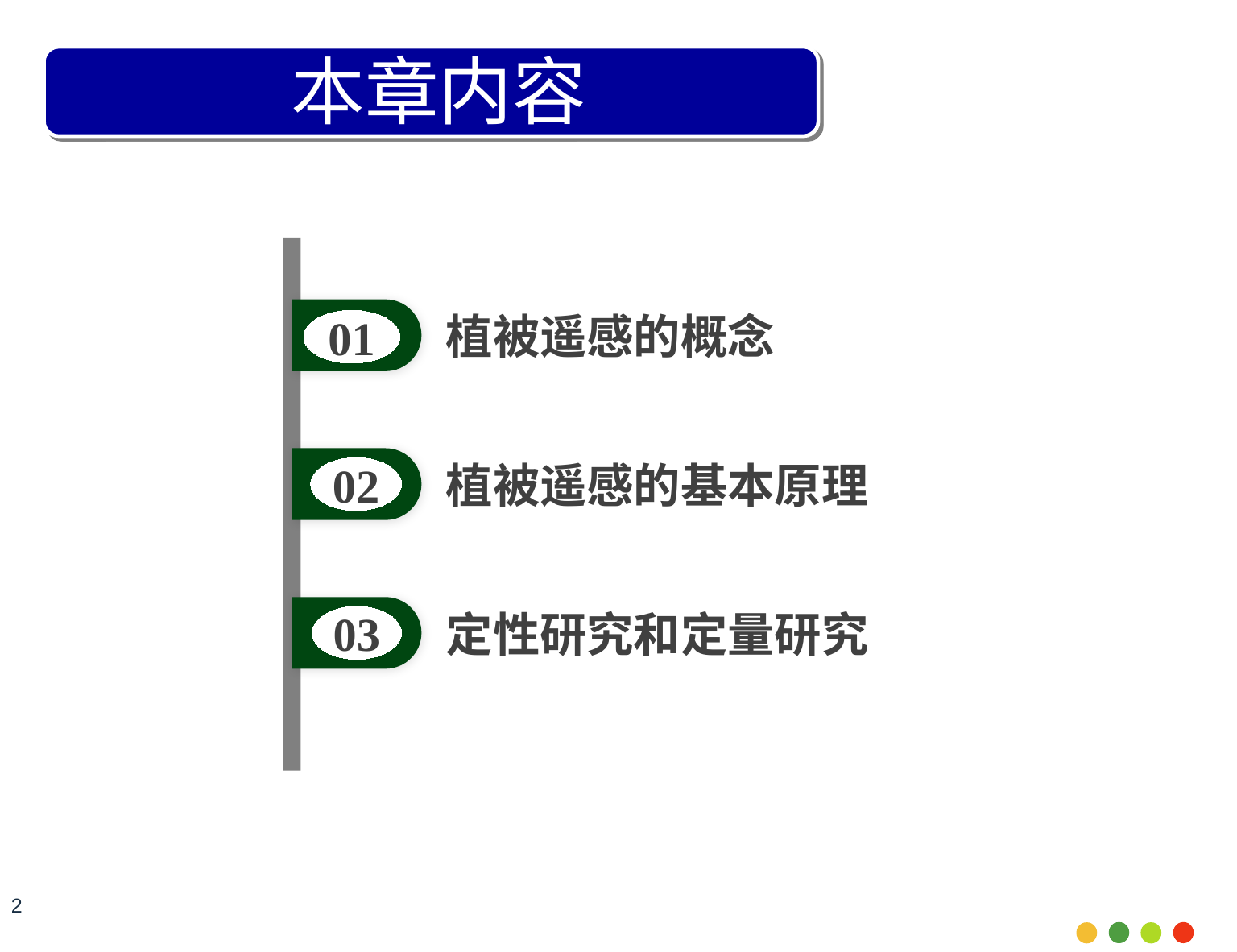

本章内容
本 章 内 容

植被遥感的概念

01
植被遥感的基本原理

02
定性研究和定量研究

03